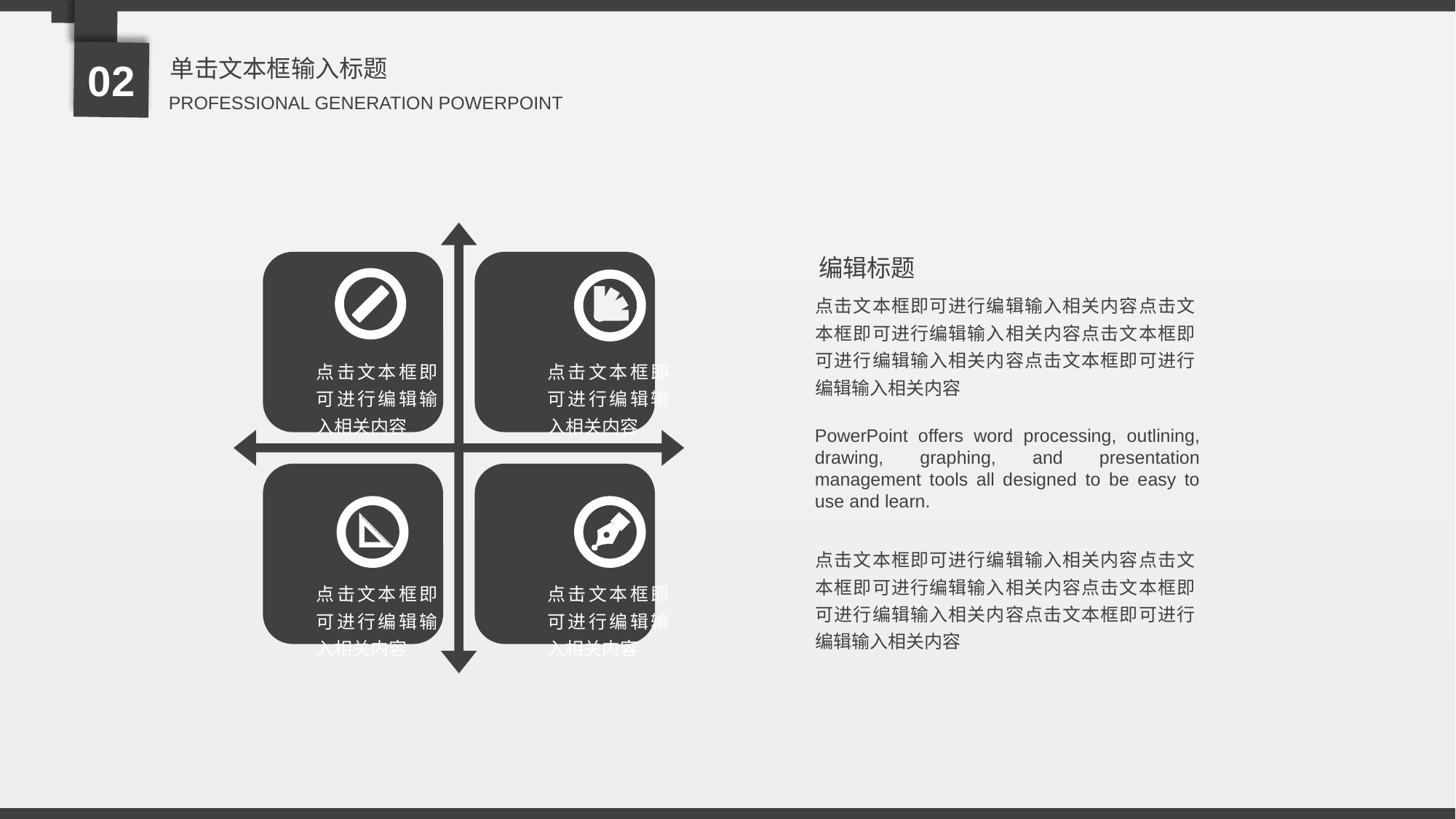

单击文本框输入标题
02
PROFESSIONAL GENERATION POWERPOINT

点击文本框即可进行编辑输入相关内容
点击文本框即可进行编辑输入相关内容

点击文本框即可进行编辑输入相关内容
点击文本框即可进行编辑输入相关内容
编辑标题
点击文本框即可进行编辑输入相关内容点击文本框即可进行编辑输入相关内容点击文本框即可进行编辑输入相关内容点击文本框即可进行编辑输入相关内容
PowerPoint offers word processing, outlining, drawing, graphing, and presentation management tools all designed to be easy to use and learn.
点击文本框即可进行编辑输入相关内容点击文本框即可进行编辑输入相关内容点击文本框即可进行编辑输入相关内容点击文本框即可进行编辑输入相关内容